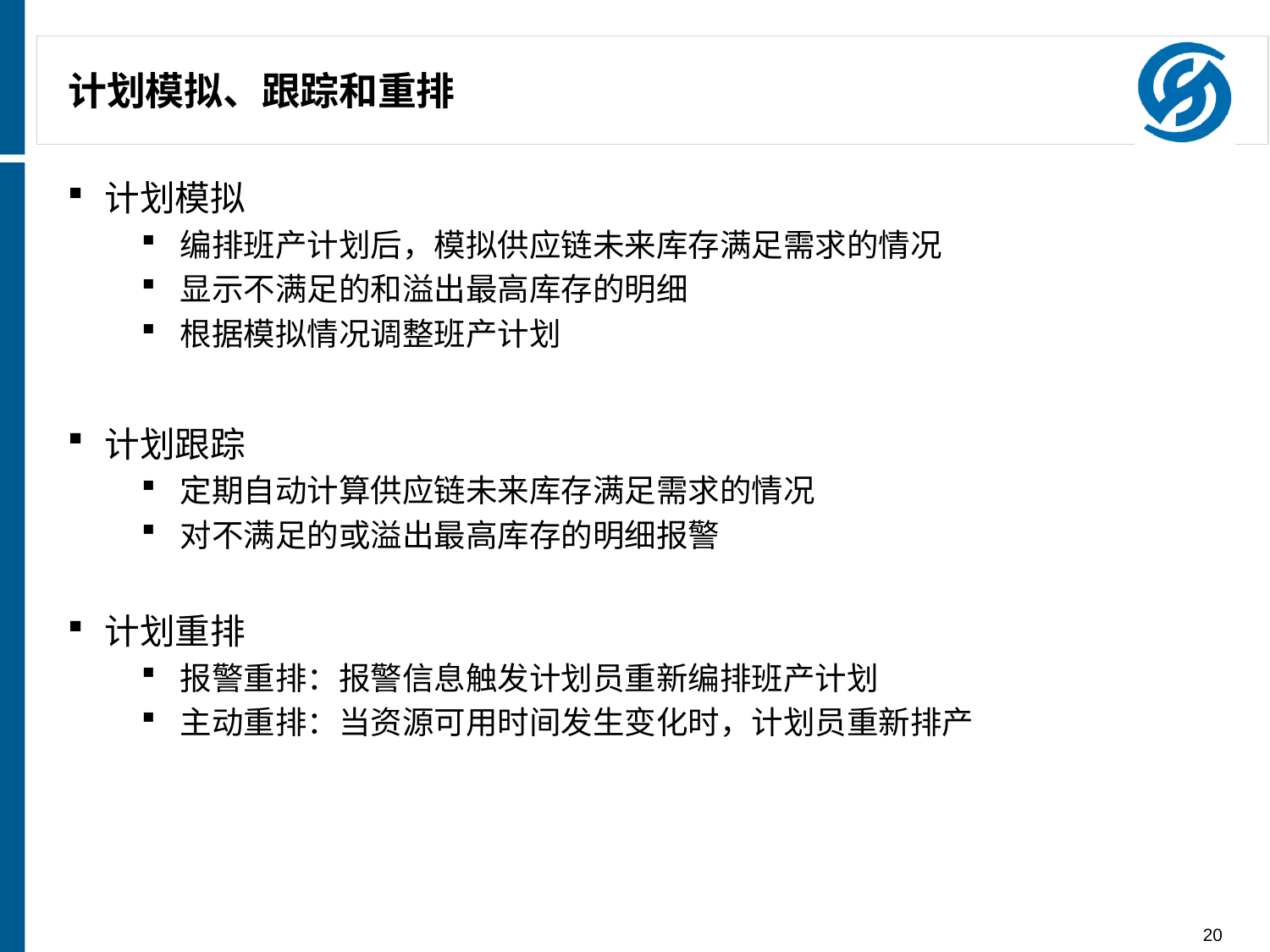

# 计划模拟、跟踪和重排
计划模拟
编排班产计划后，模拟供应链未来库存满足需求的情况
显示不满足的和溢出最高库存的明细
根据模拟情况调整班产计划

计划跟踪
定期自动计算供应链未来库存满足需求的情况
对不满足的或溢出最高库存的明细报警

计划重排
报警重排：报警信息触发计划员重新编排班产计划
主动重排：当资源可用时间发生变化时，计划员重新排产
20